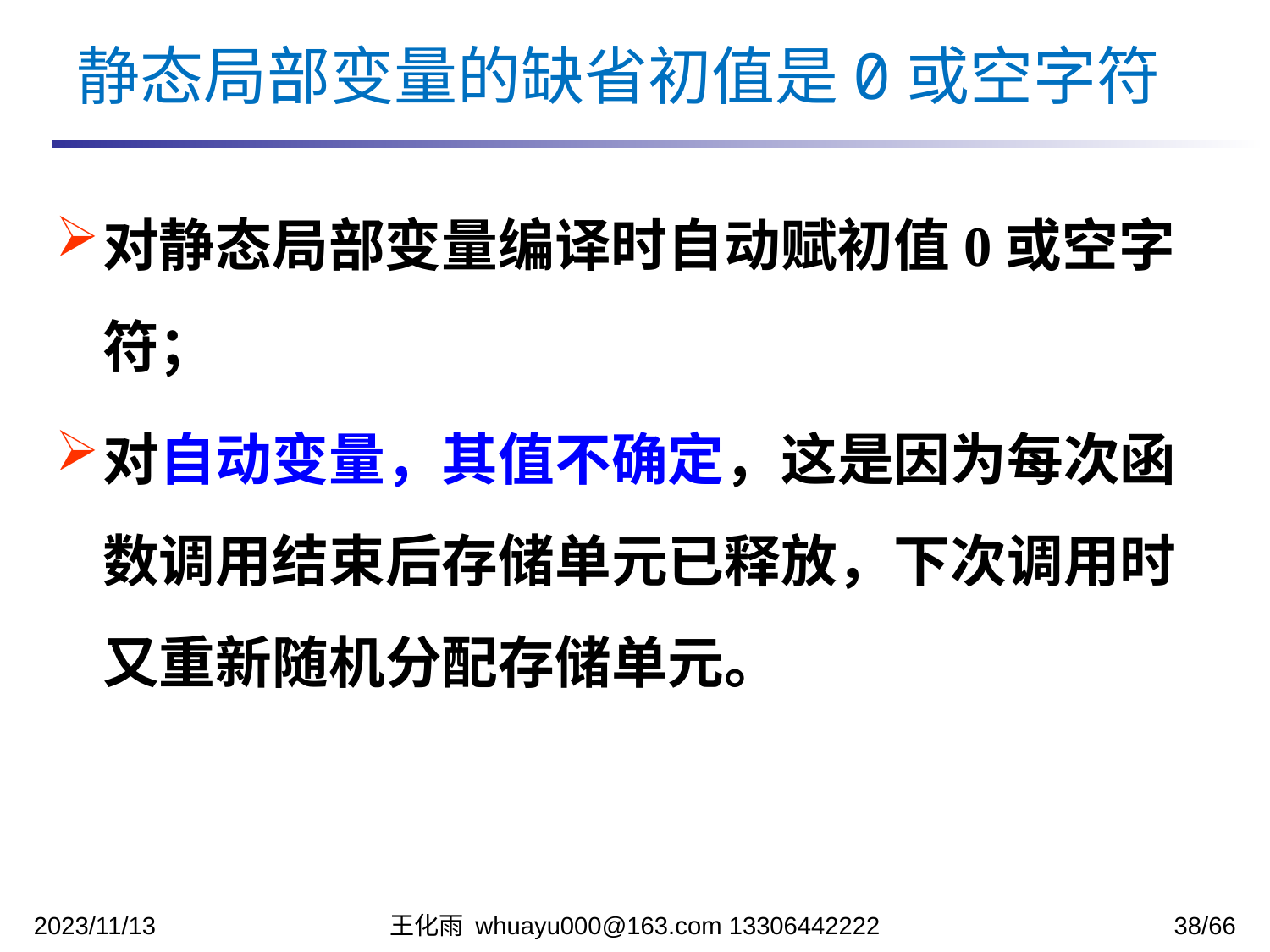

静态局部变量的缺省初值是0或空字符
对静态局部变量编译时自动赋初值0或空字符；
对自动变量，其值不确定，这是因为每次函数调用结束后存储单元已释放，下次调用时又重新随机分配存储单元。
2023/11/13
王化雨 whuayu000@163.com 13306442222
38/66